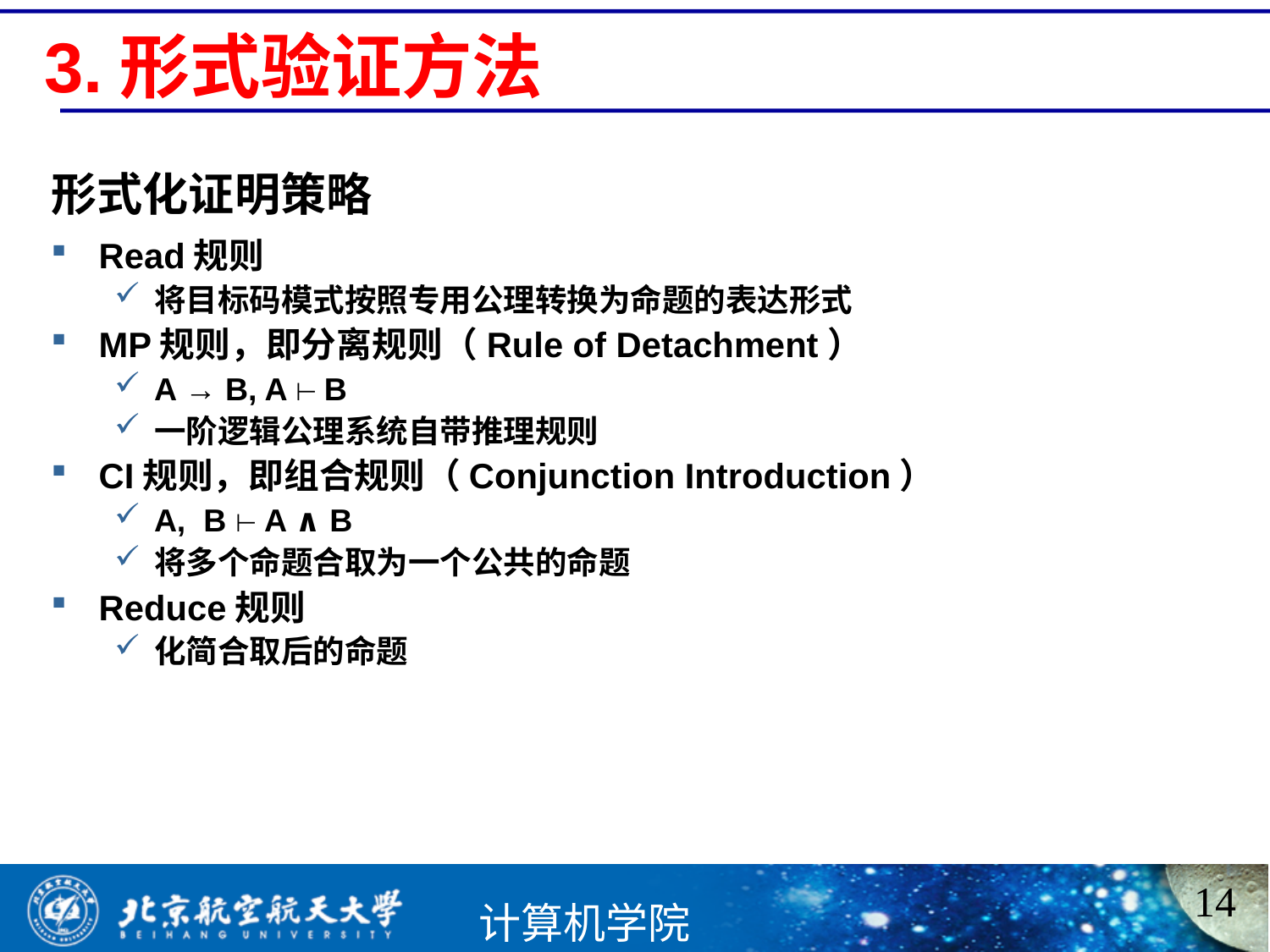

# 3.形式验证方法
形式化证明策略
Read规则
将目标码模式按照专用公理转换为命题的表达形式
MP规则，即分离规则（Rule of Detachment）
A → B, A ⊢ B
一阶逻辑公理系统自带推理规则
CI规则，即组合规则（Conjunction Introduction）
A,  B ⊢ A ∧ B
将多个命题合取为一个公共的命题
Reduce规则
化简合取后的命题